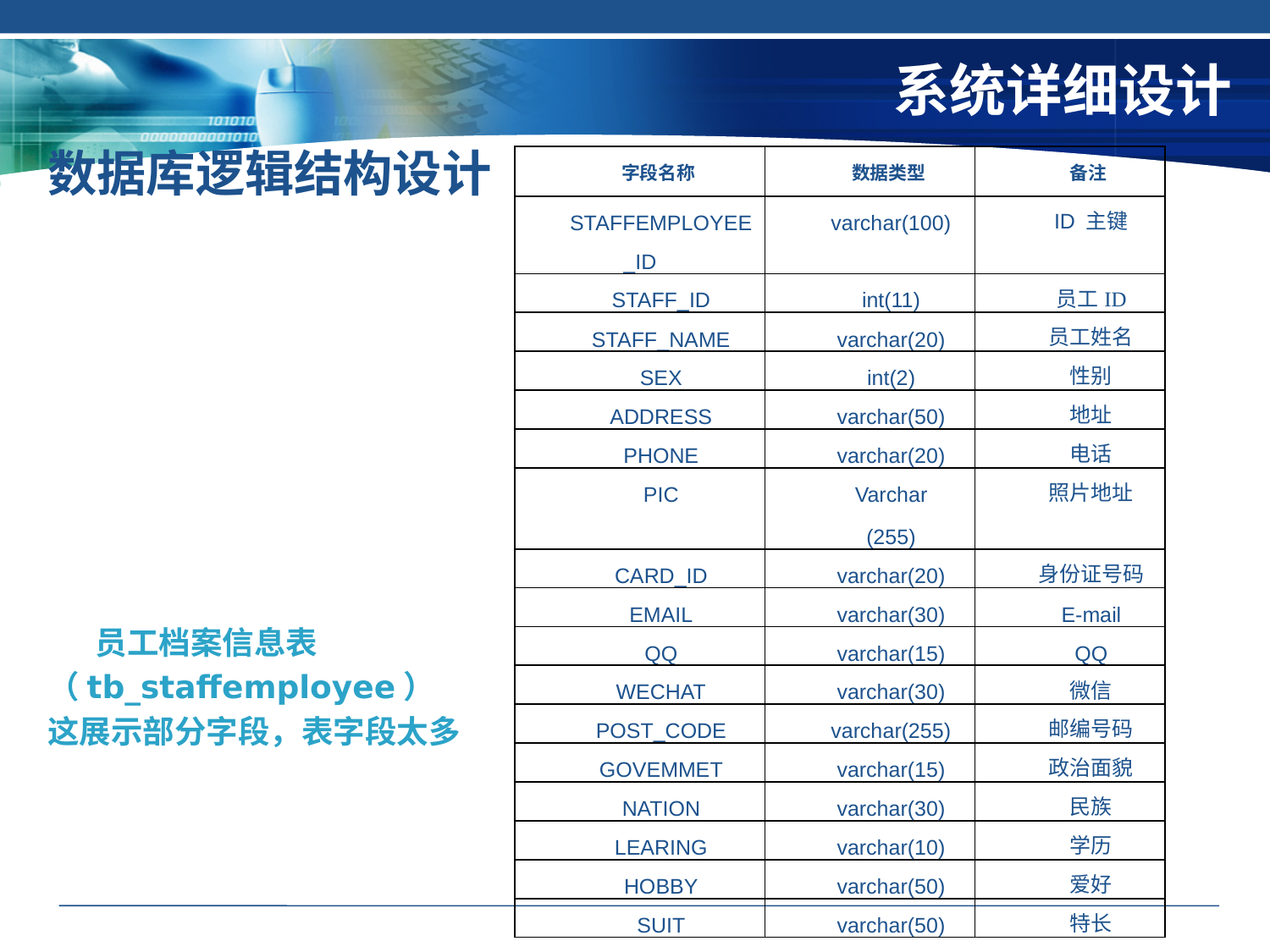

# 系统详细设计
数据库逻辑结构设计

	员工档案信息表
（tb_staffemployee）
这展示部分字段，表字段太多

| 字段名称 | 数据类型 | 备注 |
| --- | --- | --- |
| STAFFEMPLOYEE\_ID | varchar(100) | ID 主键 |
| STAFF\_ID | int(11) | 员工ID |
| STAFF\_NAME | varchar(20) | 员工姓名 |
| SEX | int(2) | 性别 |
| ADDRESS | varchar(50) | 地址 |
| PHONE | varchar(20) | 电话 |
| PIC | Varchar (255) | 照片地址 |
| CARD\_ID | varchar(20) | 身份证号码 |
| EMAIL | varchar(30) | E-mail |
| QQ | varchar(15) | QQ |
| WECHAT | varchar(30) | 微信 |
| POST\_CODE | varchar(255) | 邮编号码 |
| GOVEMMET | varchar(15) | 政治面貌 |
| NATION | varchar(30) | 民族 |
| LEARING | varchar(10) | 学历 |
| HOBBY | varchar(50) | 爱好 |
| SUIT | varchar(50) | 特长 |